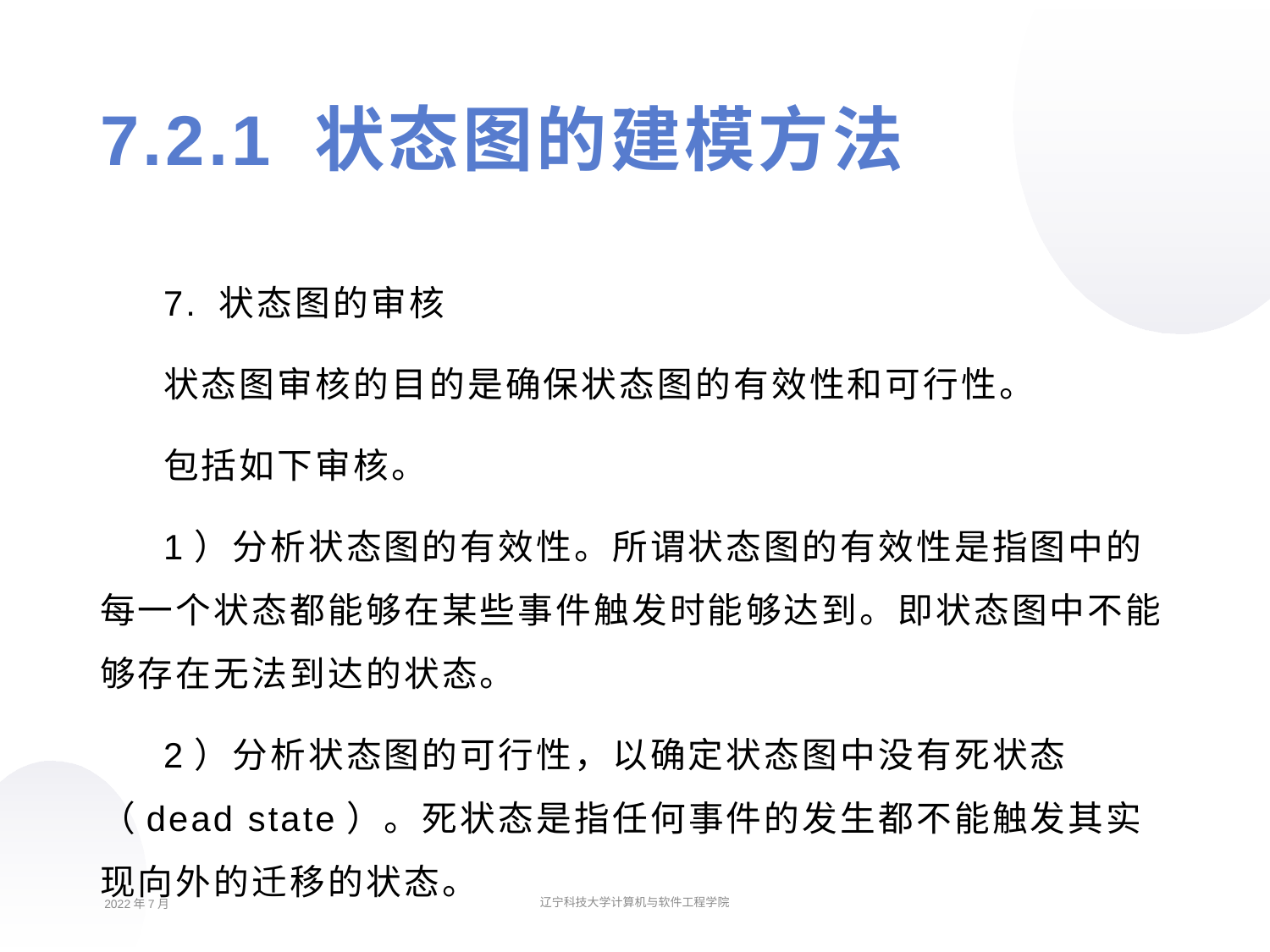

7.2.1 状态图的建模方法
7. 状态图的审核
状态图审核的目的是确保状态图的有效性和可行性。
包括如下审核。
1）分析状态图的有效性。所谓状态图的有效性是指图中的每一个状态都能够在某些事件触发时能够达到。即状态图中不能够存在无法到达的状态。
2）分析状态图的可行性，以确定状态图中没有死状态（dead state）。死状态是指任何事件的发生都不能触发其实现向外的迁移的状态。

2022年7月
辽宁科技大学计算机与软件工程学院
42